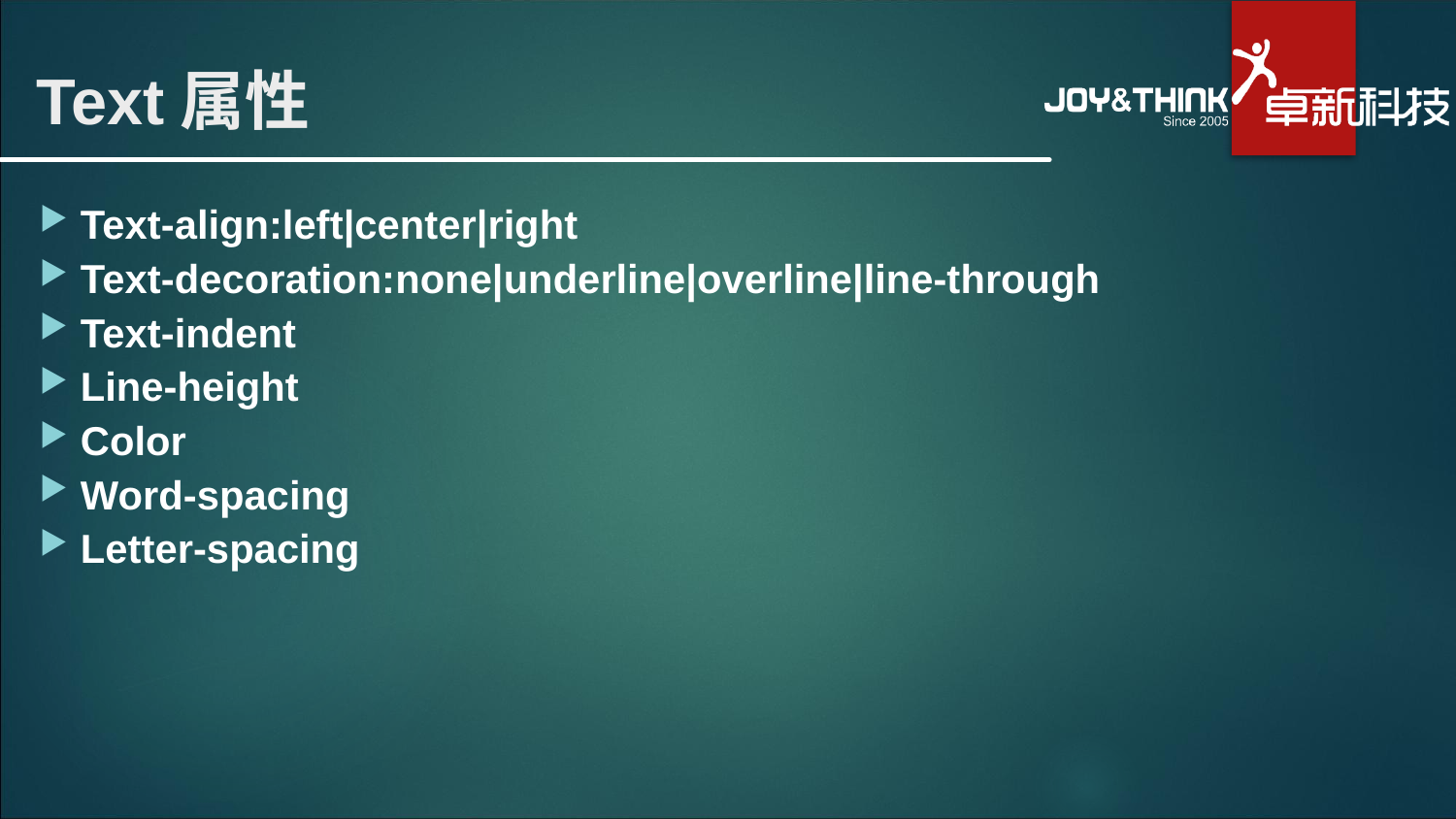

# Text属性
Text-align:left|center|right
Text-decoration:none|underline|overline|line-through
Text-indent
Line-height
Color
Word-spacing
Letter-spacing